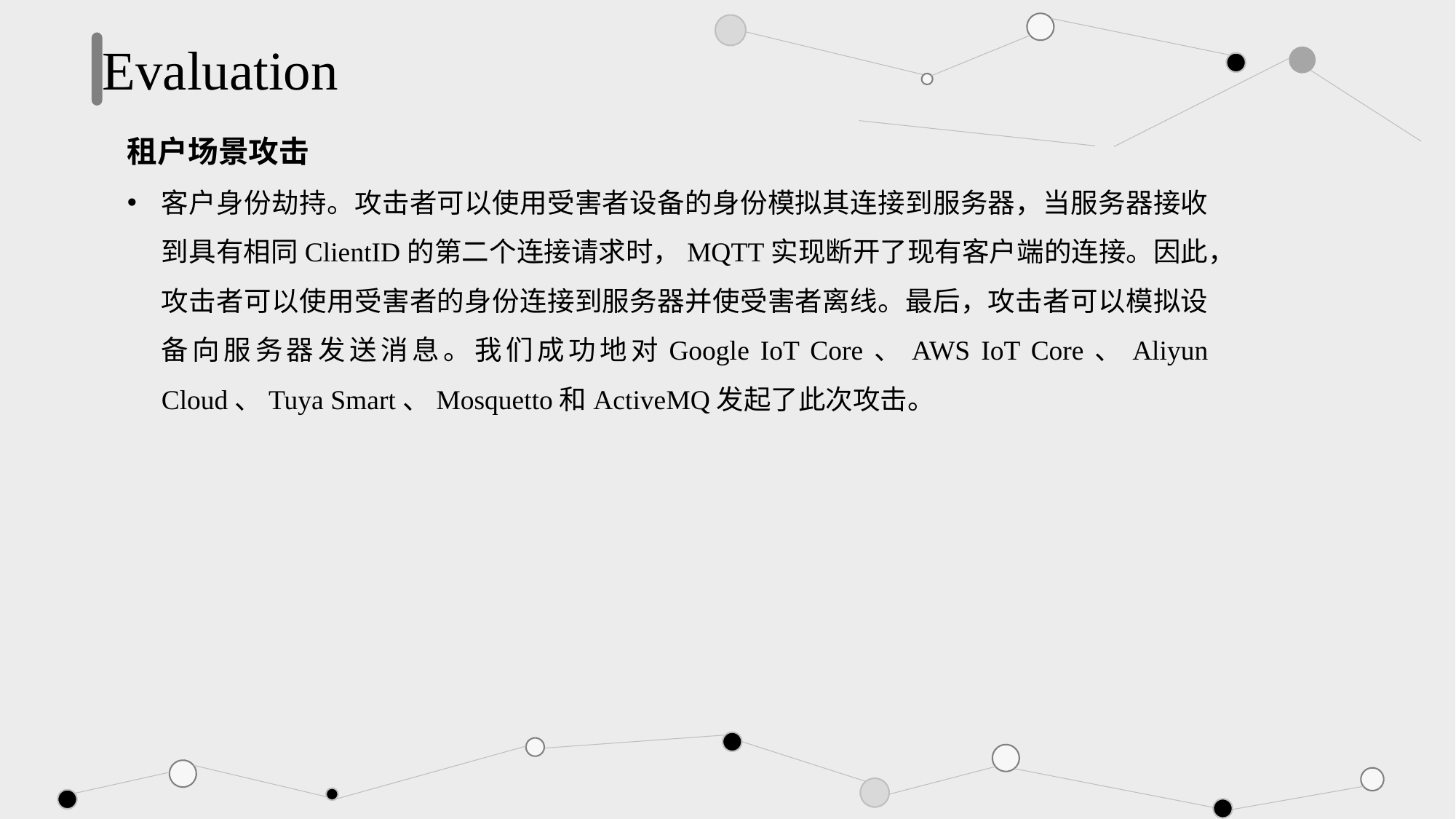

Evaluation

租户场景攻击
客户身份劫持。攻击者可以使用受害者设备的身份模拟其连接到服务器，当服务器接收到具有相同ClientID的第二个连接请求时，MQTT实现断开了现有客户端的连接。因此，攻击者可以使用受害者的身份连接到服务器并使受害者离线。最后，攻击者可以模拟设备向服务器发送消息。我们成功地对Google IoT Core、AWS IoT Core、Aliyun Cloud、Tuya Smart、Mosquetto和ActiveMQ发起了此次攻击。